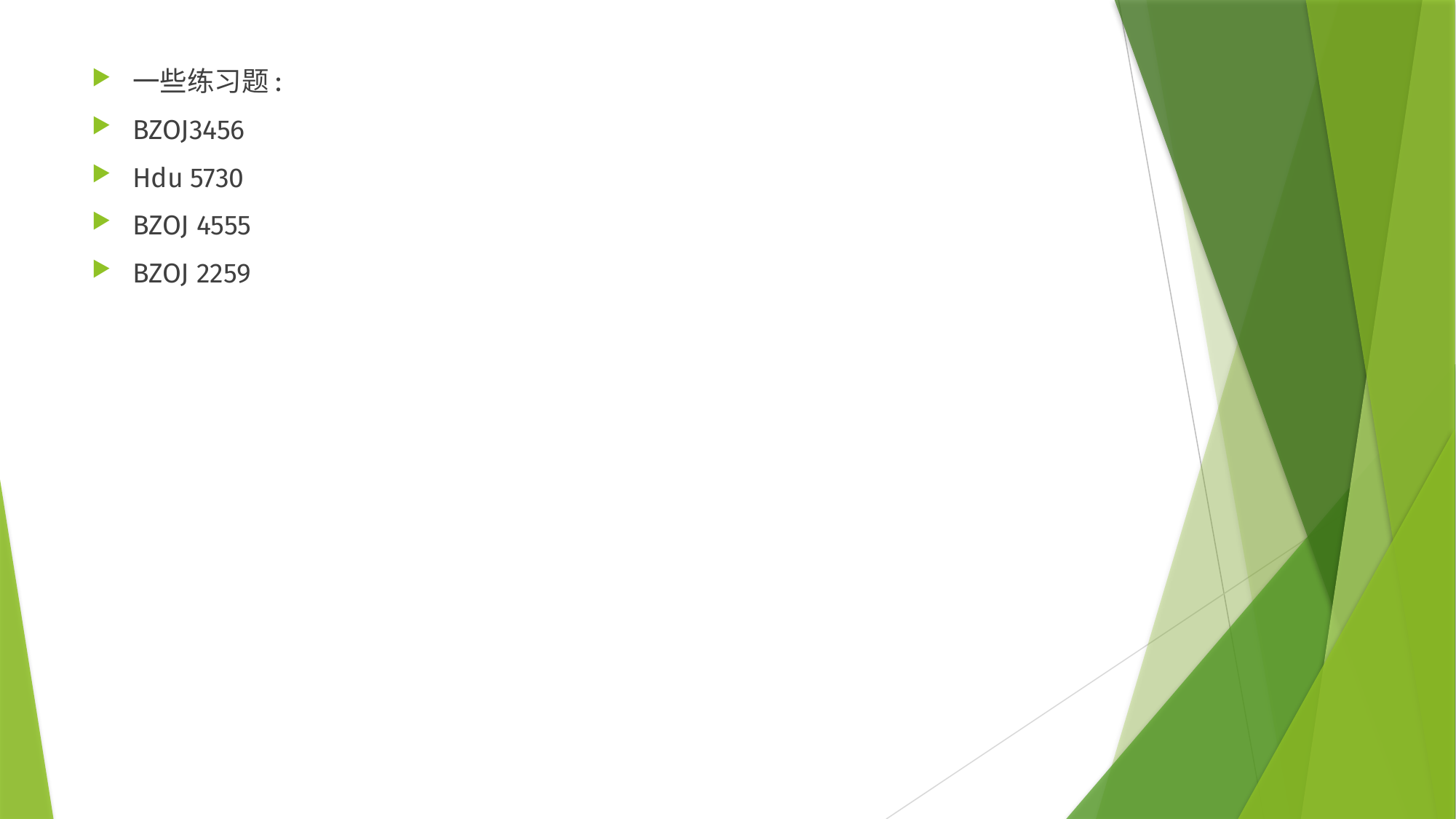

一些练习题:
BZOJ3456
Hdu 5730
BZOJ 4555
BZOJ 2259